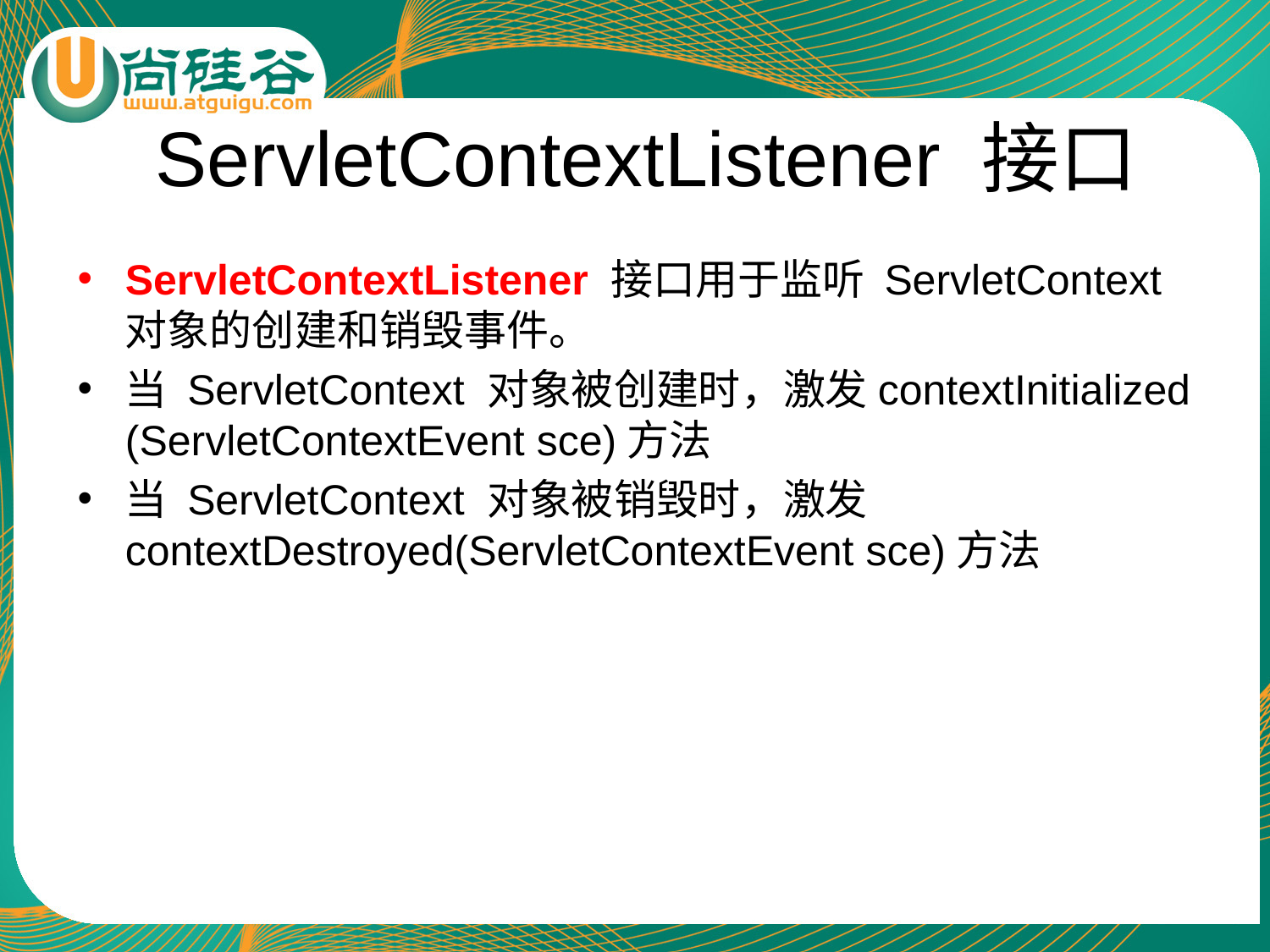

# ServletContextListener 接口
ServletContextListener 接口用于监听 ServletContext 对象的创建和销毁事件。
当 ServletContext 对象被创建时，激发contextInitialized (ServletContextEvent sce)方法
当 ServletContext 对象被销毁时，激发contextDestroyed(ServletContextEvent sce)方法